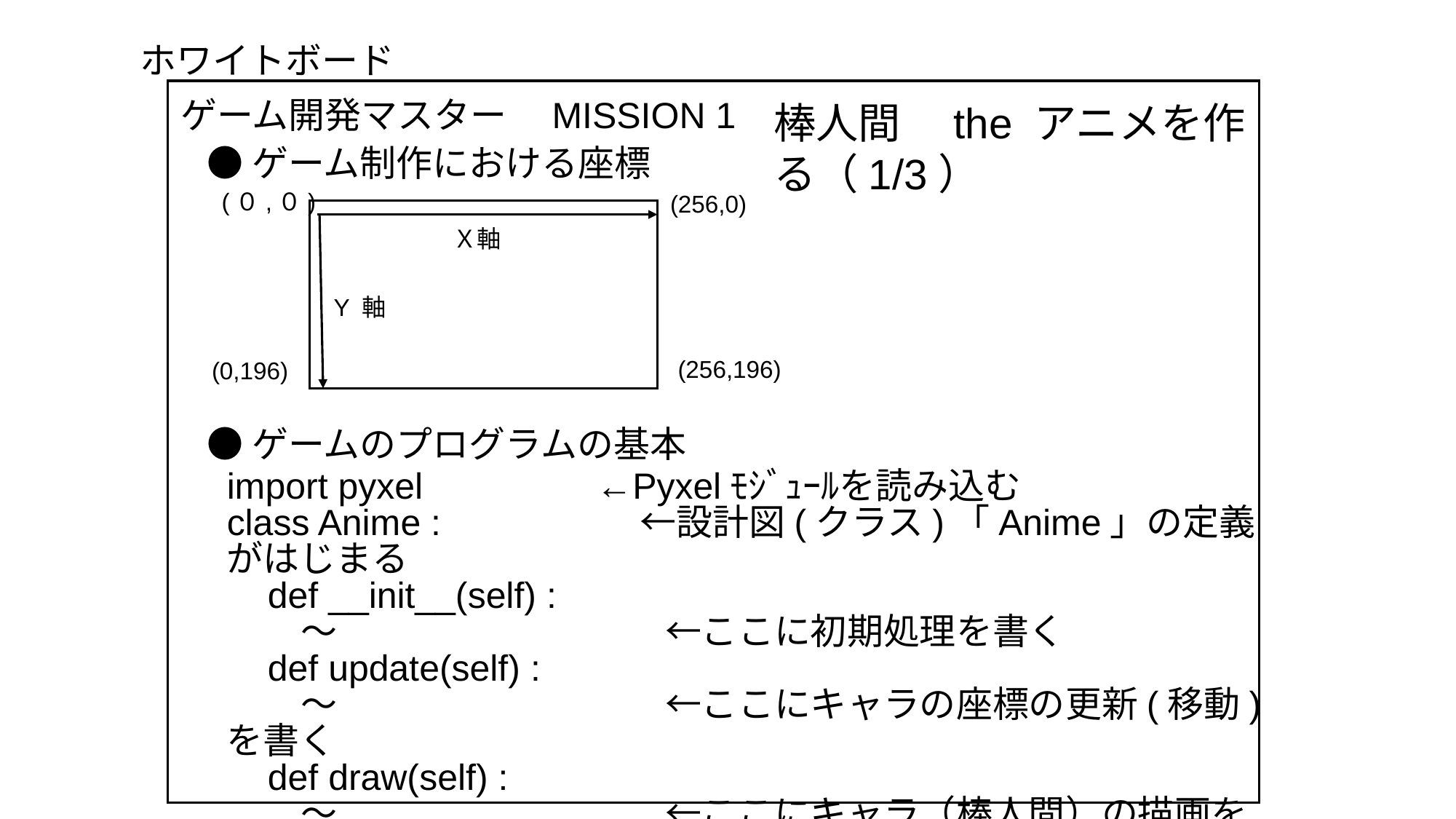

ホワイトボード

ゲーム開発マスター　MISSION 1
棒人間　the アニメを作る（1/3）
●ゲーム制作における座標
(０,０)
(256,0)

Ｘ軸
Y 軸
(256,196)
(0,196)
●ゲームのプログラムの基本
import pyxel                 ←Pyxelﾓｼﾞｭｰﾙを読み込む
class Anime :　　　　　 ←設計図(クラス)「Anime」の定義がはじまる
    def __init__(self) :
        ～　　　　　　　　　←ここに初期処理を書く
    def update(self) :
        ～　　　　　　　　　←ここにキャラの座標の更新(移動)を書く
    def draw(self) :
        ～　　　　　　　　　←ここにキャラ（棒人間）の描画を書く
Anime()　　　　　　　　 ←設計図「Anime」を動かす